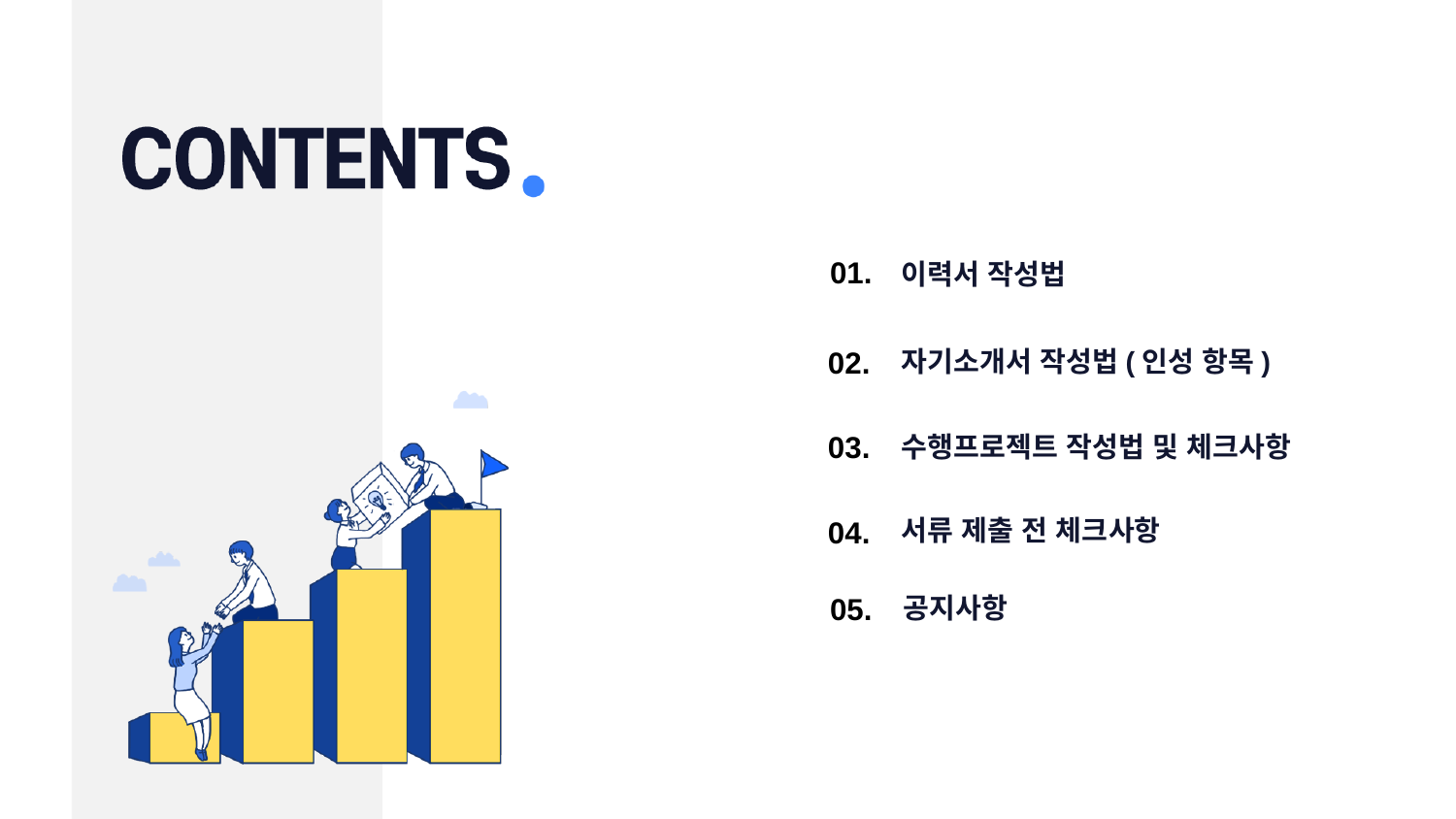

01.
이력서 작성법
02.
자기소개서 작성법(인성 항목)
03.
수행프로젝트 작성법 및 체크사항
서류 제출 전 체크사항
04.
공지사항
05.